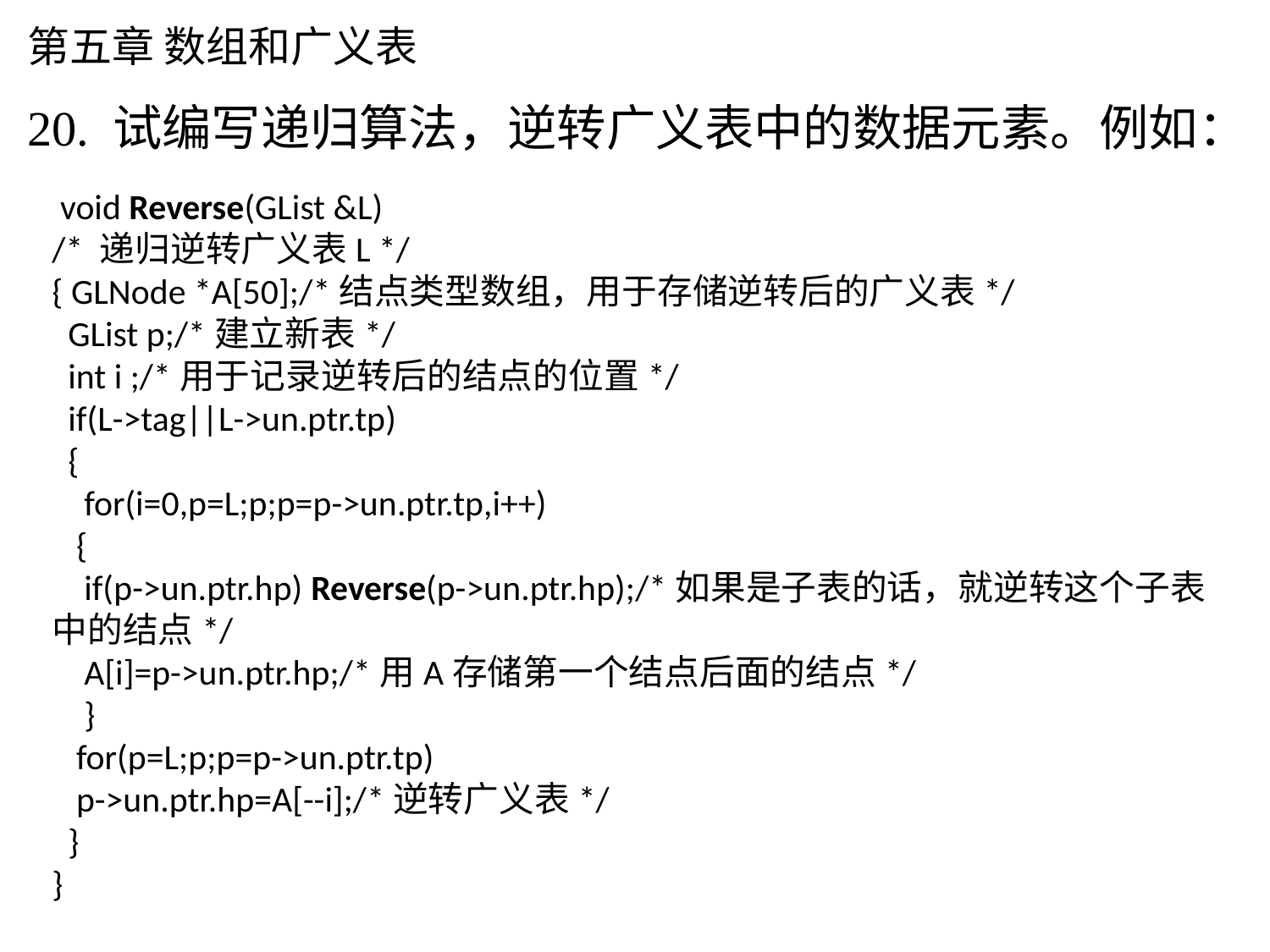

# 第五章 数组和广义表
20. 试编写递归算法，逆转广义表中的数据元素。例如：

 void Reverse(GList &L)
/* 递归逆转广义表L */
{ GLNode *A[50];/*结点类型数组，用于存储逆转后的广义表*/
  GList p;/*建立新表*/
  int i ;/*用于记录逆转后的结点的位置*/
  if(L->tag||L->un.ptr.tp)
  {
    for(i=0,p=L;p;p=p->un.ptr.tp,i++)
   {
    if(p->un.ptr.hp) Reverse(p->un.ptr.hp);/*如果是子表的话，就逆转这个子表中的结点*/
    A[i]=p->un.ptr.hp;/*用A存储第一个结点后面的结点*/
    }
   for(p=L;p;p=p->un.ptr.tp)
   p->un.ptr.hp=A[--i];/*逆转广义表*/
  }
}